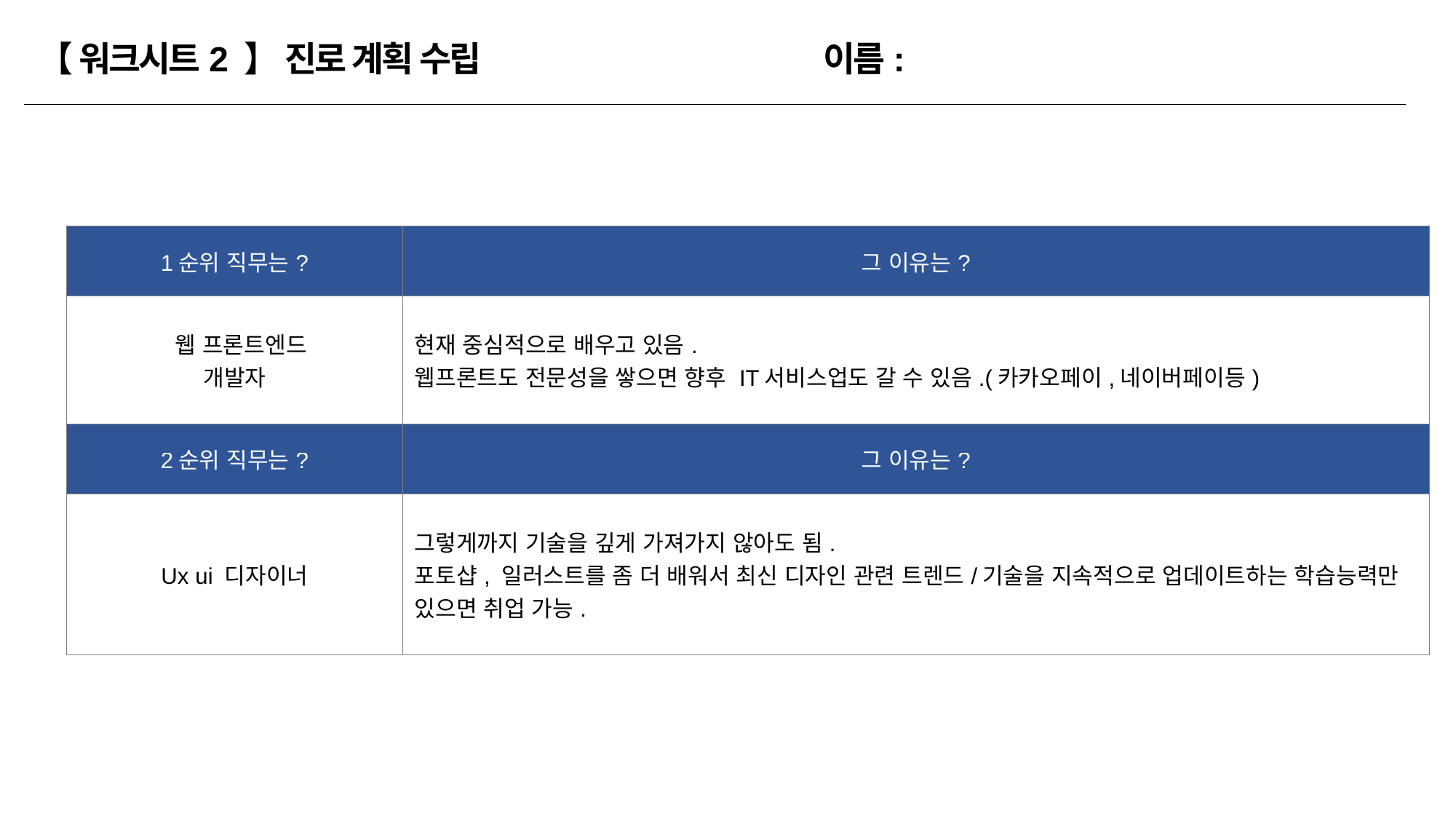

이름:
【 워크시트2 】 진로 계획 수립
| 1순위 직무는? | 그 이유는? |
| --- | --- |
| 웹 프론트엔드 개발자 | 현재 중심적으로 배우고 있음. 웹프론트도 전문성을 쌓으면 향후 IT서비스업도 갈 수 있음.(카카오페이,네이버페이등) |
| 2순위 직무는? | 그 이유는? |
| Ux ui 디자이너 | 그렇게까지 기술을 깊게 가져가지 않아도 됨. 포토샵, 일러스트를 좀 더 배워서 최신 디자인 관련 트렌드/기술을 지속적으로 업데이트하는 학습능력만 있으면 취업 가능. |